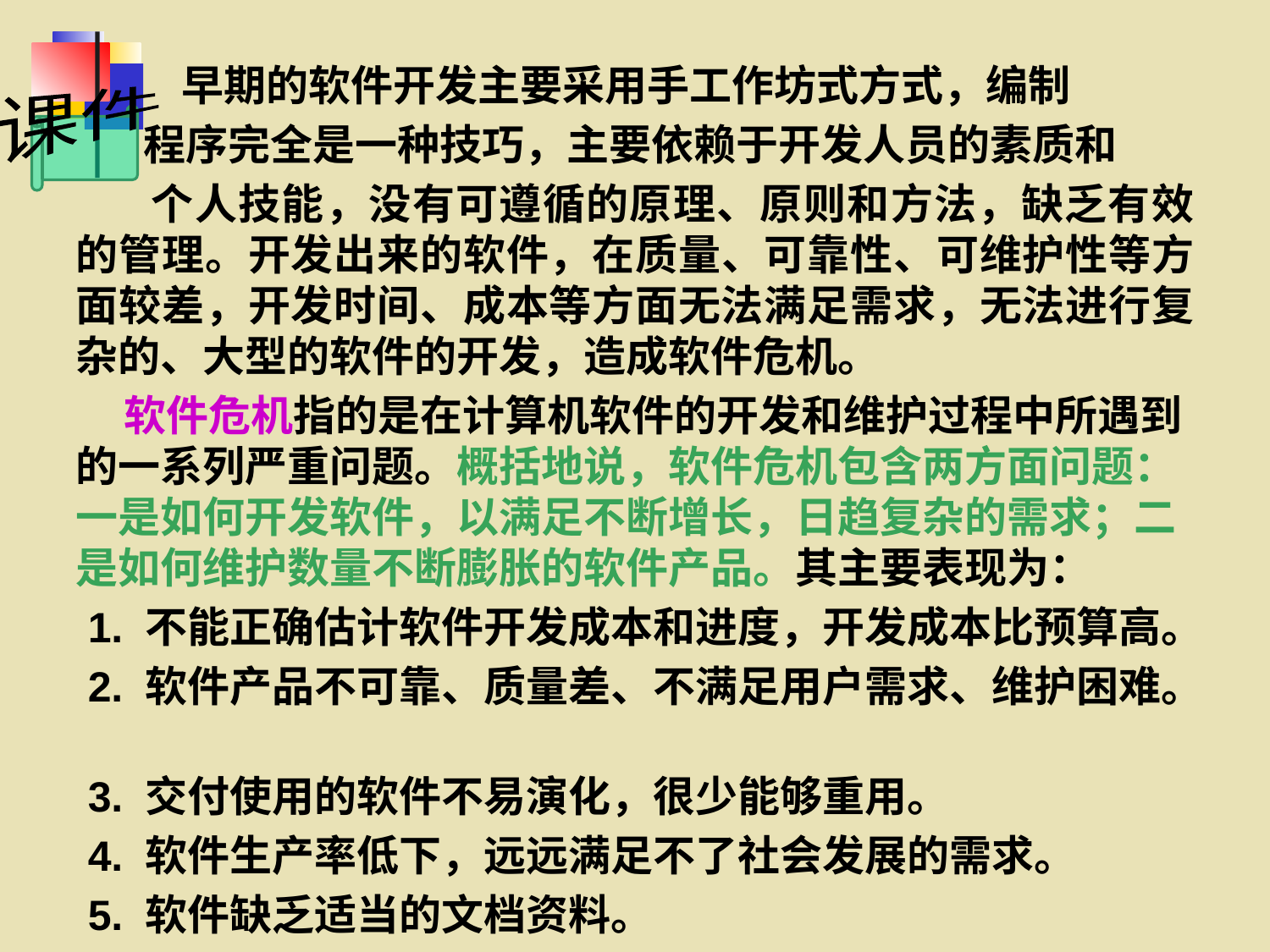

早期的软件开发主要采用手工作坊式方式，编制
      程序完全是一种技巧，主要依赖于开发人员的素质和
      个人技能，没有可遵循的原理、原则和方法，缺乏有效的管理。开发出来的软件，在质量、可靠性、可维护性等方面较差，开发时间、成本等方面无法满足需求，无法进行复杂的、大型的软件的开发，造成软件危机。
    软件危机指的是在计算机软件的开发和维护过程中所遇到的一系列严重问题。概括地说，软件危机包含两方面问题：一是如何开发软件，以满足不断增长，日趋复杂的需求；二是如何维护数量不断膨胀的软件产品。其主要表现为：
 1. 不能正确估计软件开发成本和进度，开发成本比预算高。
 2. 软件产品不可靠、质量差、不满足用户需求、维护困难。
 3. 交付使用的软件不易演化，很少能够重用。
 4. 软件生产率低下，远远满足不了社会发展的需求。
 5. 软件缺乏适当的文档资料。